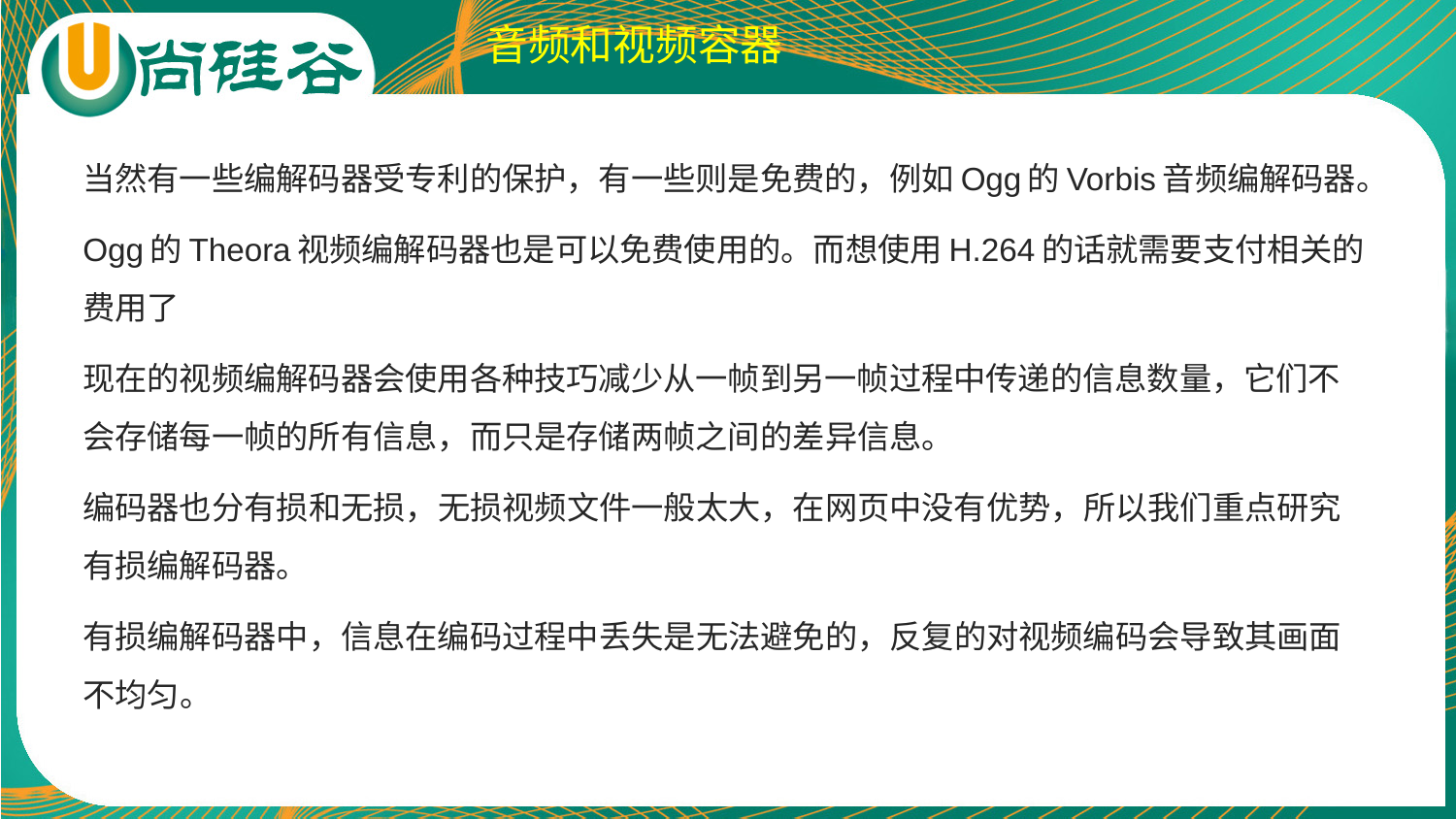

# 音频和视频容器
当然有一些编解码器受专利的保护，有一些则是免费的，例如Ogg的Vorbis音频编解码器。
Ogg的Theora视频编解码器也是可以免费使用的。而想使用H.264的话就需要支付相关的费用了
现在的视频编解码器会使用各种技巧减少从一帧到另一帧过程中传递的信息数量，它们不会存储每一帧的所有信息，而只是存储两帧之间的差异信息。
编码器也分有损和无损，无损视频文件一般太大，在网页中没有优势，所以我们重点研究有损编解码器。
有损编解码器中，信息在编码过程中丢失是无法避免的，反复的对视频编码会导致其画面不均匀。